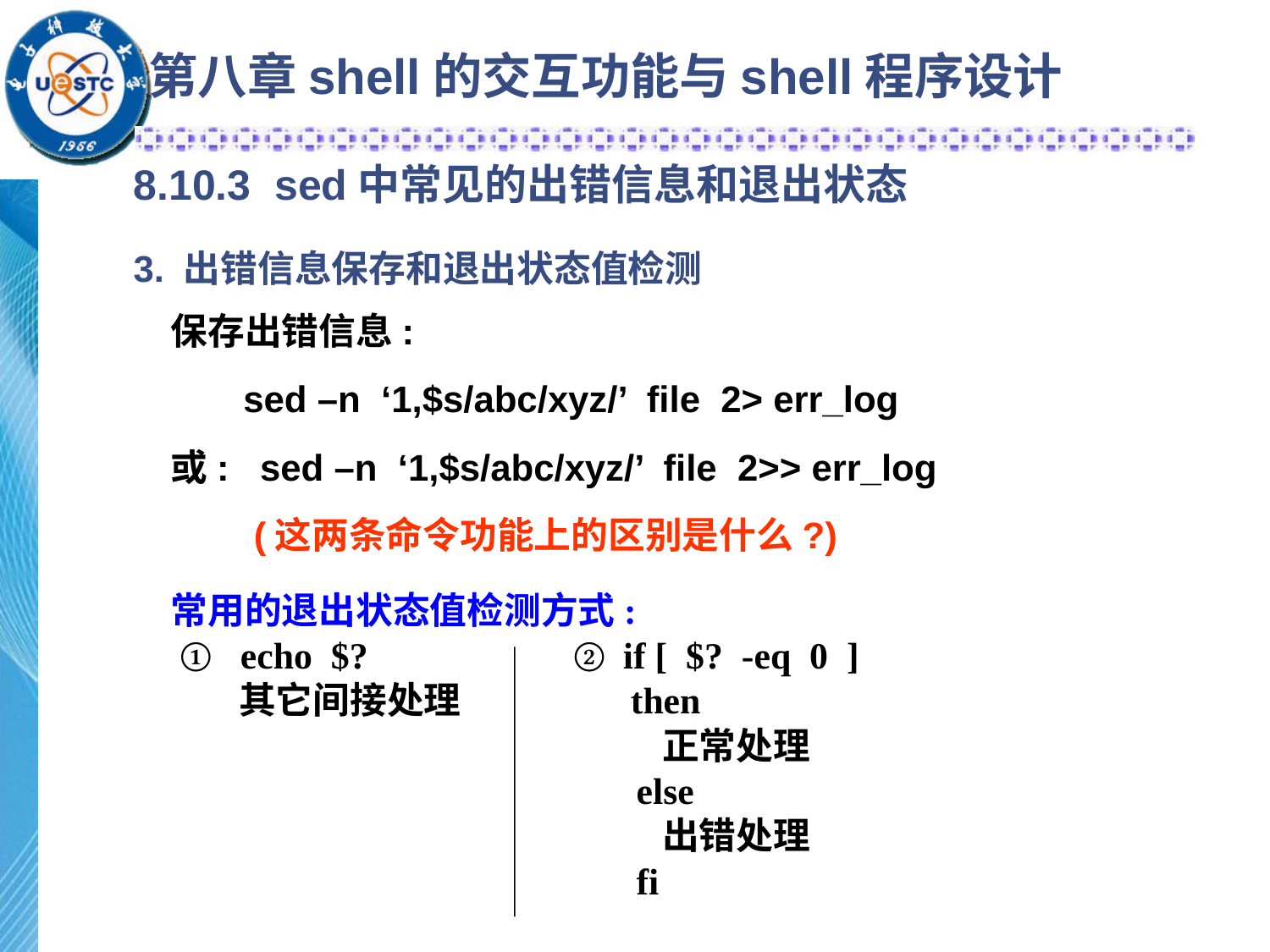

第八章shell的交互功能与shell程序设计
8.10.3  sed中常见的出错信息和退出状态
# 3. 出错信息保存和退出状态值检测
保存出错信息:
       sed –n  ‘1,$s/abc/xyz/’  file  2> err_log
或:   sed –n  ‘1,$s/abc/xyz/’  file  2>> err_log
        (这两条命令功能上的区别是什么?)
常用的退出状态值检测方式:
 ①   echo  $?                      ②  if [  $?  -eq  0  ]
       其它间接处理                   then
                                                         正常处理
                                                  else
                                                         出错处理
                                                  fi